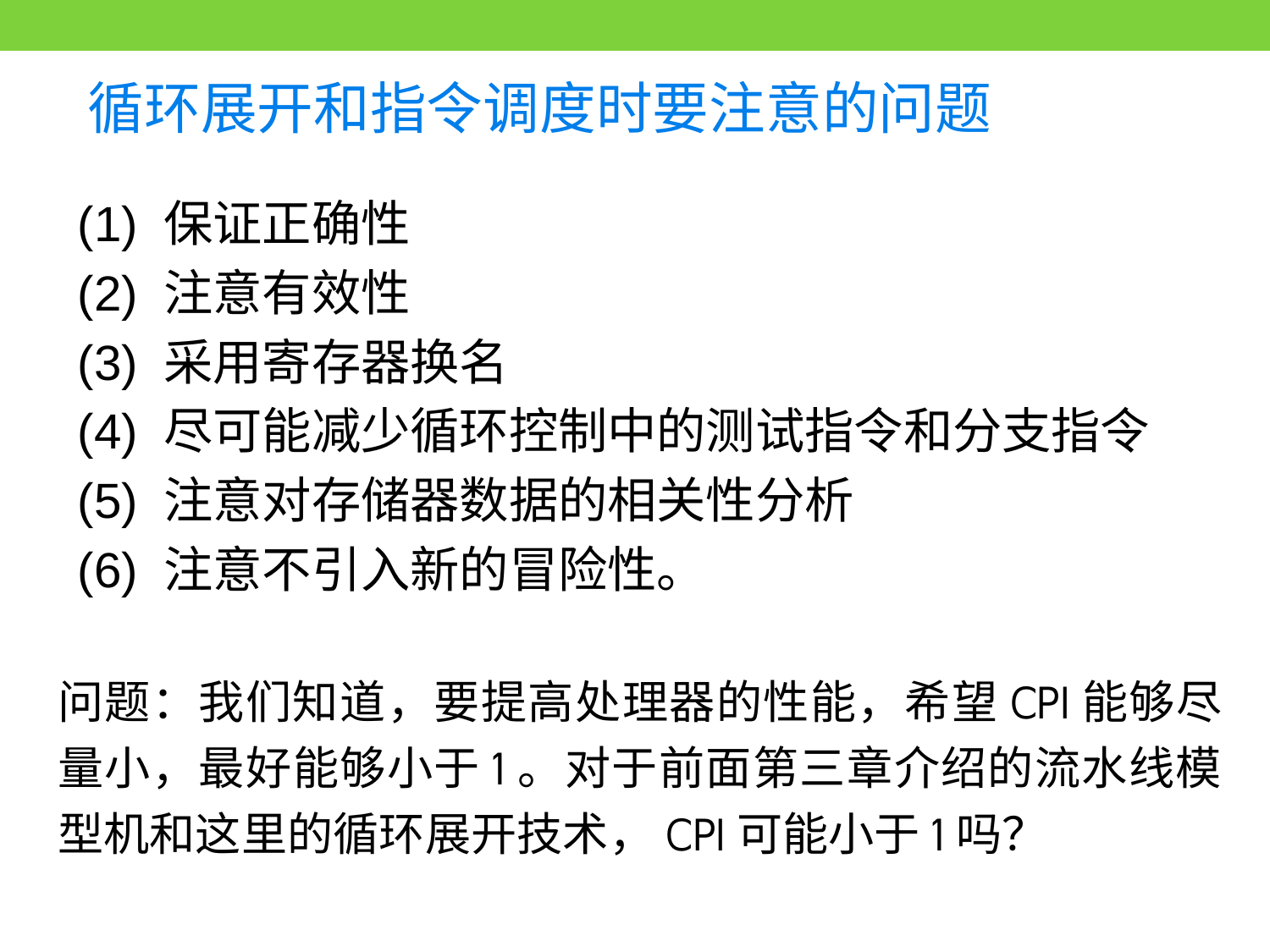

24
循环展开和指令调度时要注意的问题
(1) 保证正确性
(2) 注意有效性
(3) 采用寄存器换名
(4) 尽可能减少循环控制中的测试指令和分支指令
(5) 注意对存储器数据的相关性分析
(6) 注意不引入新的冒险性。
问题：我们知道，要提高处理器的性能，希望CPI能够尽量小，最好能够小于1。对于前面第三章介绍的流水线模型机和这里的循环展开技术，CPI可能小于1吗？